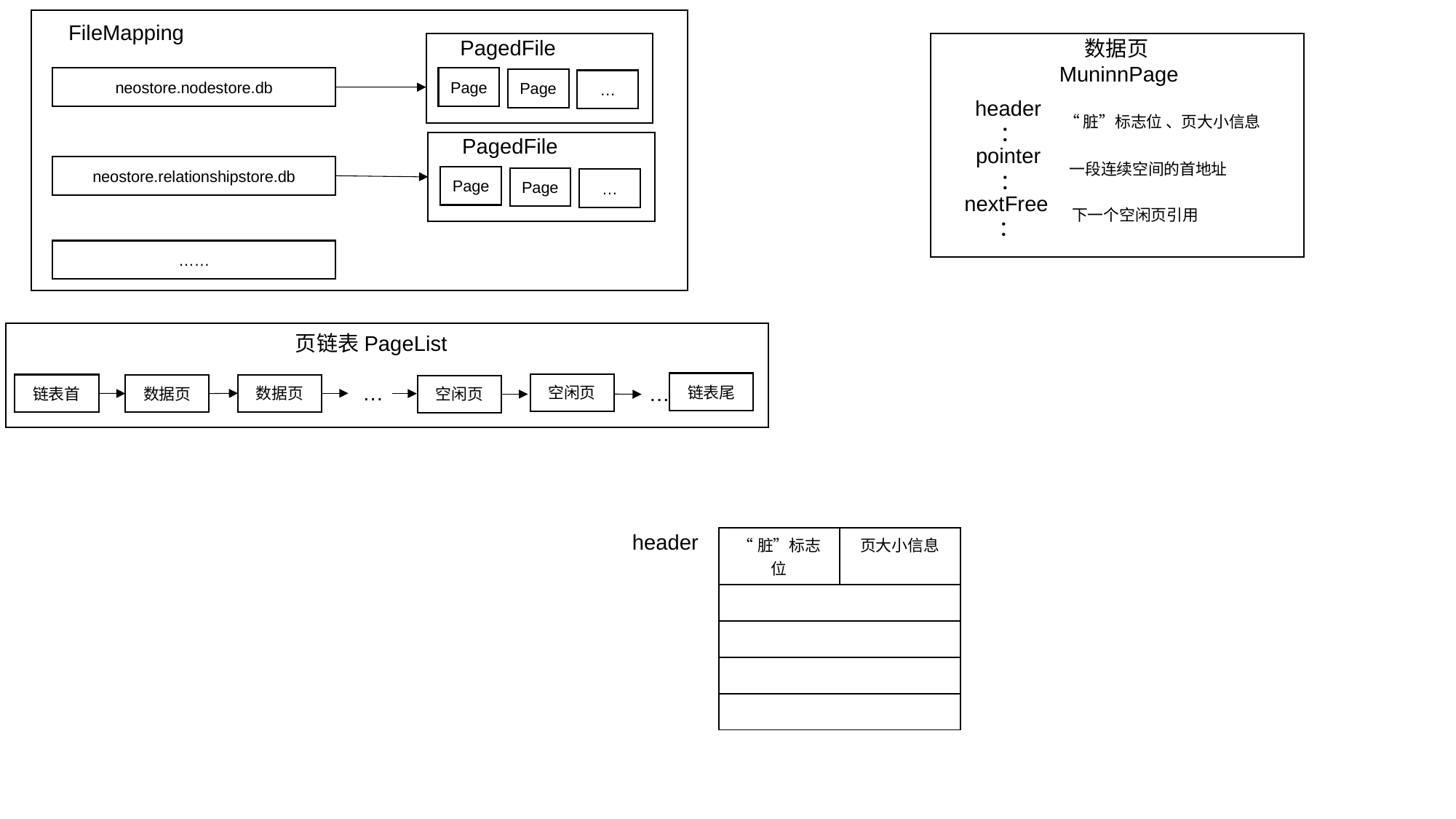

FileMapping

PagedFile
数据页MuninnPage
Page
neostore.nodestore.db
Page
…
header：
“脏”标志位 、页大小信息

PagedFile
pointer：
neostore.relationshipstore.db
一段连续空间的首地址
Page
Page
…
下一个空闲页引用
nextFree：
……

页链表PageList
链表尾
空闲页
链表首
数据页
数据页
空闲页
…
…
header
| “脏”标志位 | 页大小信息 |
| --- | --- |
|  |  |
|  |  |
|  |  |
|  |  |